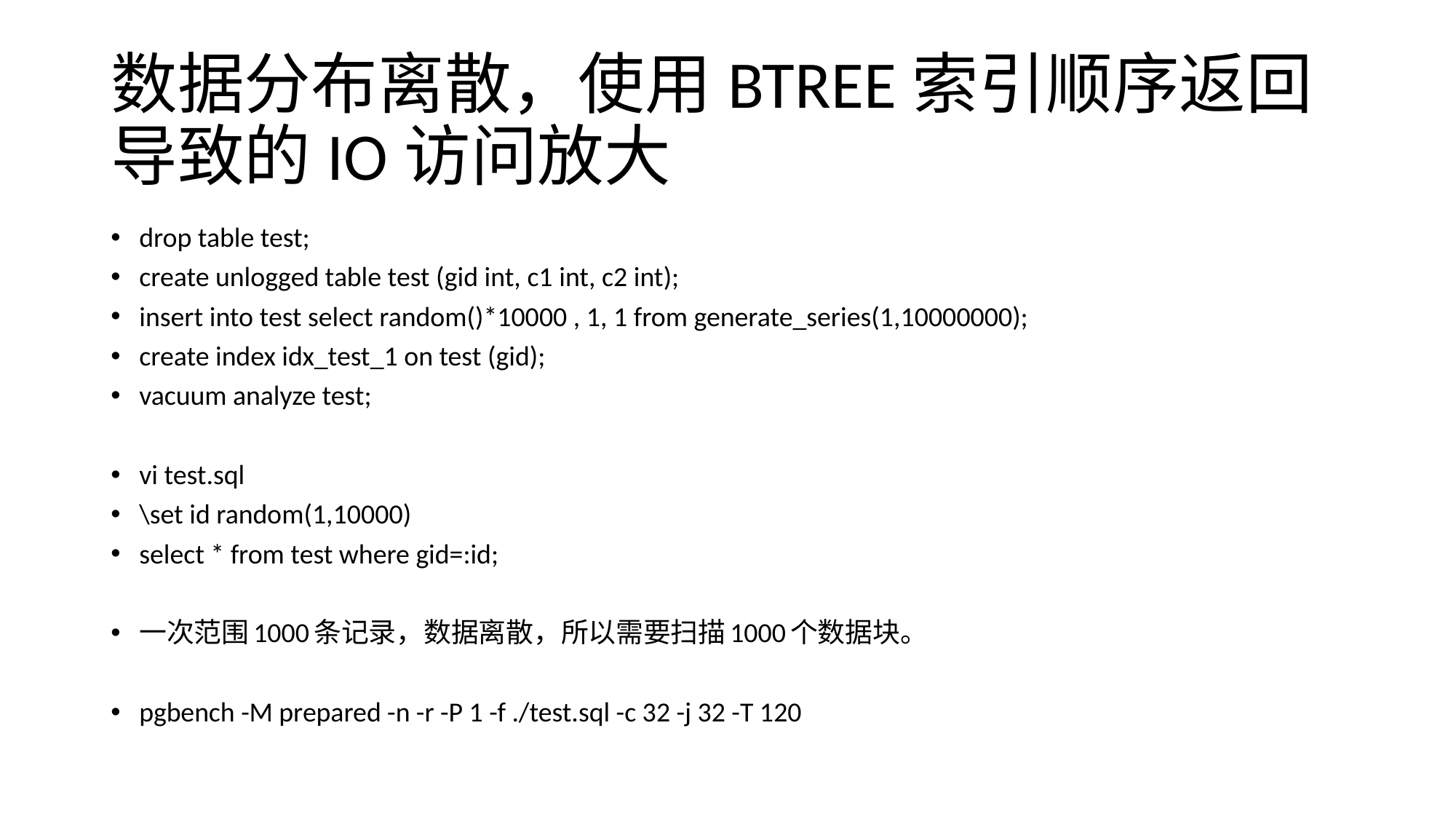

# 数据分布离散，使用BTREE索引顺序返回导致的IO访问放大
drop table test;
create unlogged table test (gid int, c1 int, c2 int);
insert into test select random()*10000 , 1, 1 from generate_series(1,10000000);
create index idx_test_1 on test (gid);
vacuum analyze test;

vi test.sql
\set id random(1,10000)
select * from test where gid=:id;

一次范围1000条记录，数据离散，所以需要扫描1000个数据块。

pgbench -M prepared -n -r -P 1 -f ./test.sql -c 32 -j 32 -T 120